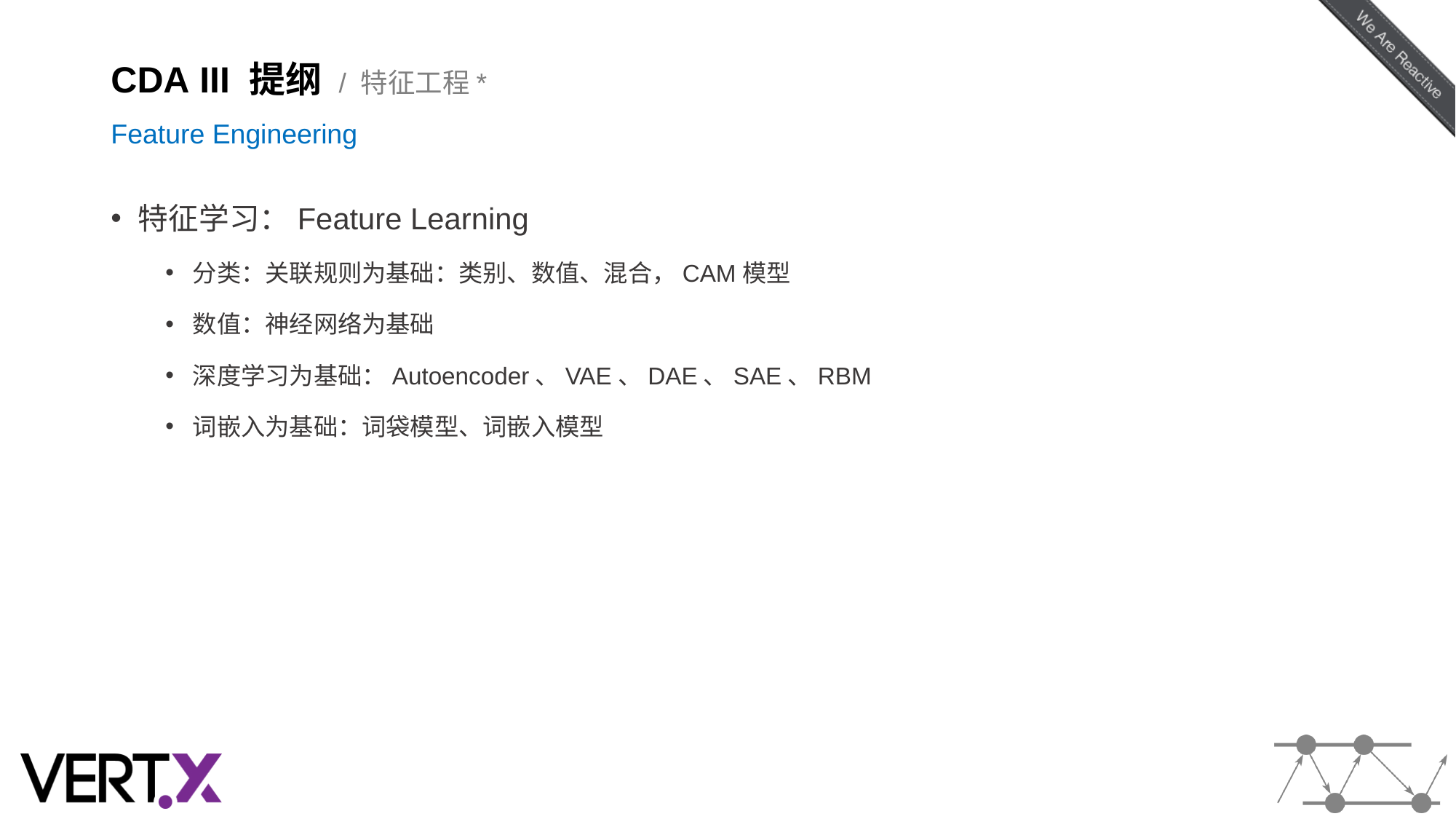

# CDA III 提纲 / 特征工程* Feature Engineering
特征学习：Feature Learning
分类：关联规则为基础：类别、数值、混合，CAM模型
数值：神经网络为基础
深度学习为基础：Autoencoder、VAE、DAE、SAE、RBM
词嵌入为基础：词袋模型、词嵌入模型